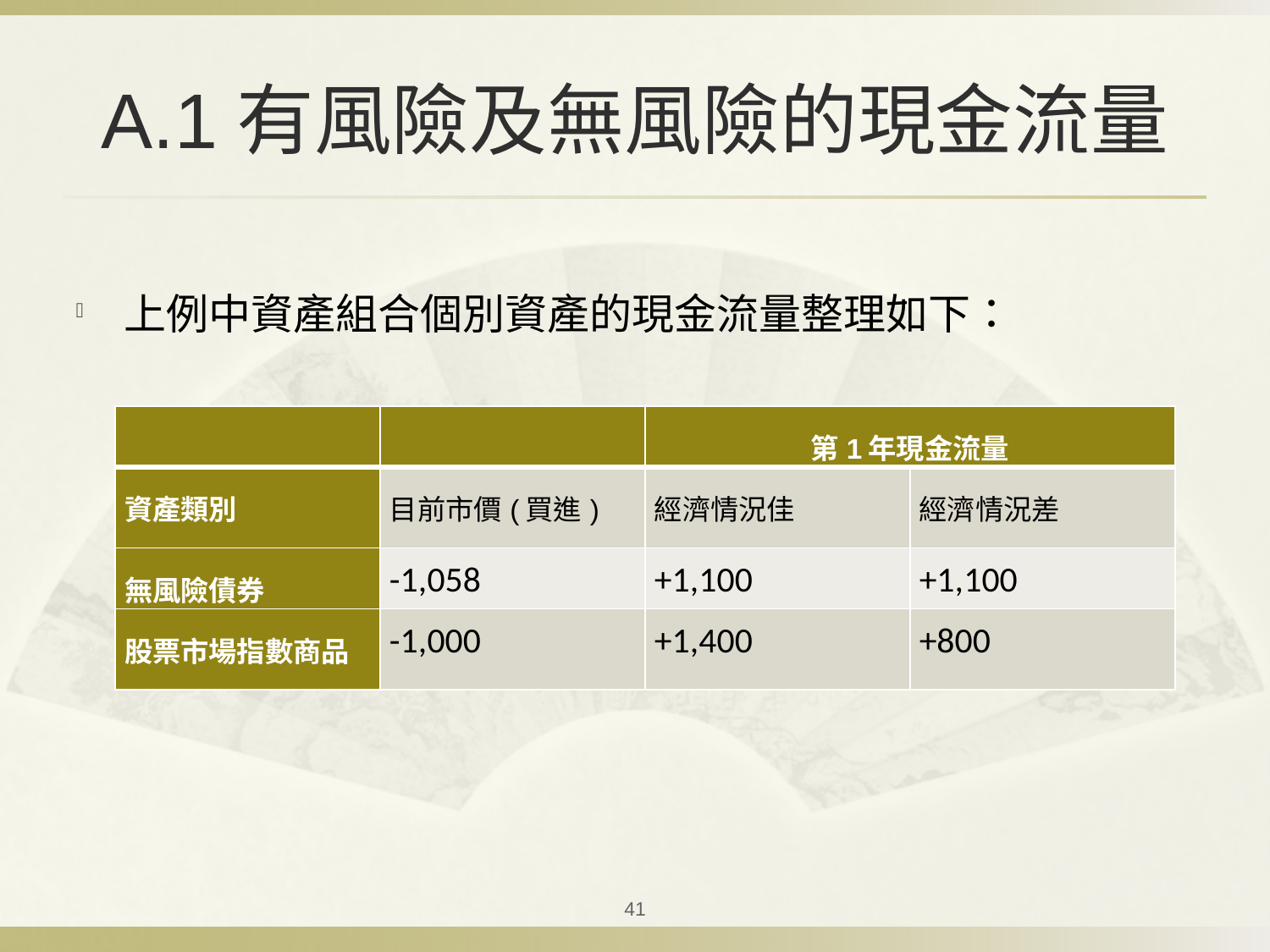

# A.1有風險及無風險的現金流量

上例中資產組合個別資產的現金流量整理如下：

|  |  | 第1年現金流量 |  |
| --- | --- | --- | --- |
| 資產類別 | 目前市價(買進) | 經濟情況佳 | 經濟情況差 |
| 無風險債券 | -1,058 | +1,100 | +1,100 |
| 股票市場指數商品 | -1,000 | +1,400 | +800 |
41